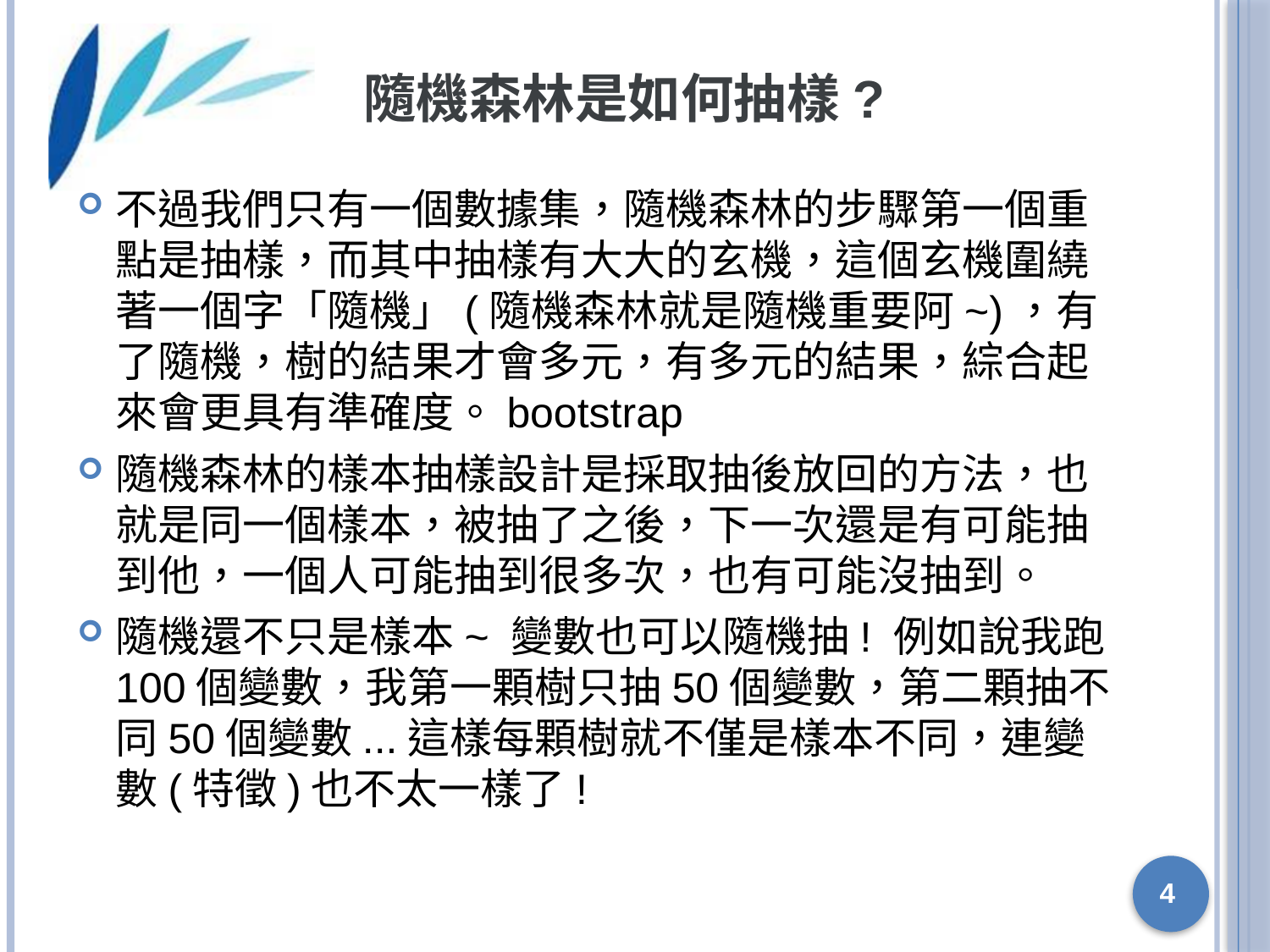

# 隨機森林是如何抽樣?
不過我們只有一個數據集，隨機森林的步驟第一個重點是抽樣，而其中抽樣有大大的玄機，這個玄機圍繞著一個字「隨機」(隨機森林就是隨機重要阿~)，有了隨機，樹的結果才會多元，有多元的結果，綜合起來會更具有準確度。bootstrap
隨機森林的樣本抽樣設計是採取抽後放回的方法，也就是同一個樣本，被抽了之後，下一次還是有可能抽到他，一個人可能抽到很多次，也有可能沒抽到。
隨機還不只是樣本~ 變數也可以隨機抽! 例如說我跑100個變數，我第一顆樹只抽50個變數，第二顆抽不同50個變數...這樣每顆樹就不僅是樣本不同，連變數(特徵)也不太一樣了!
4